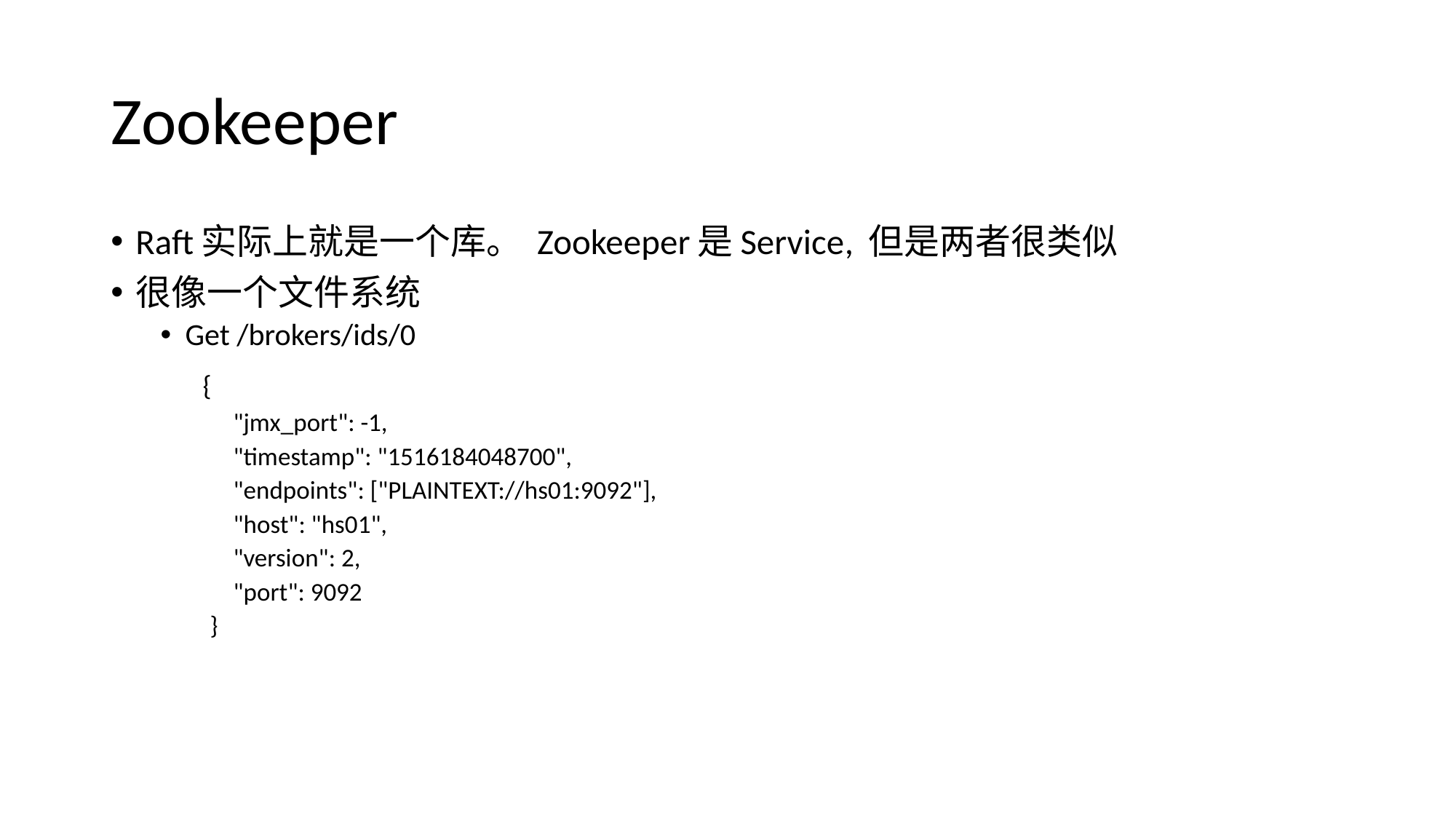

# Zookeeper
Raft实际上就是一个库。 Zookeeper是Service, 但是两者很类似
很像一个文件系统
Get /brokers/ids/0
	{
    "jmx_port": -1,
    "timestamp": "1516184048700",
    "endpoints": ["PLAINTEXT://hs01:9092"],
    "host": "hs01",
    "version": 2,
    "port": 9092
}